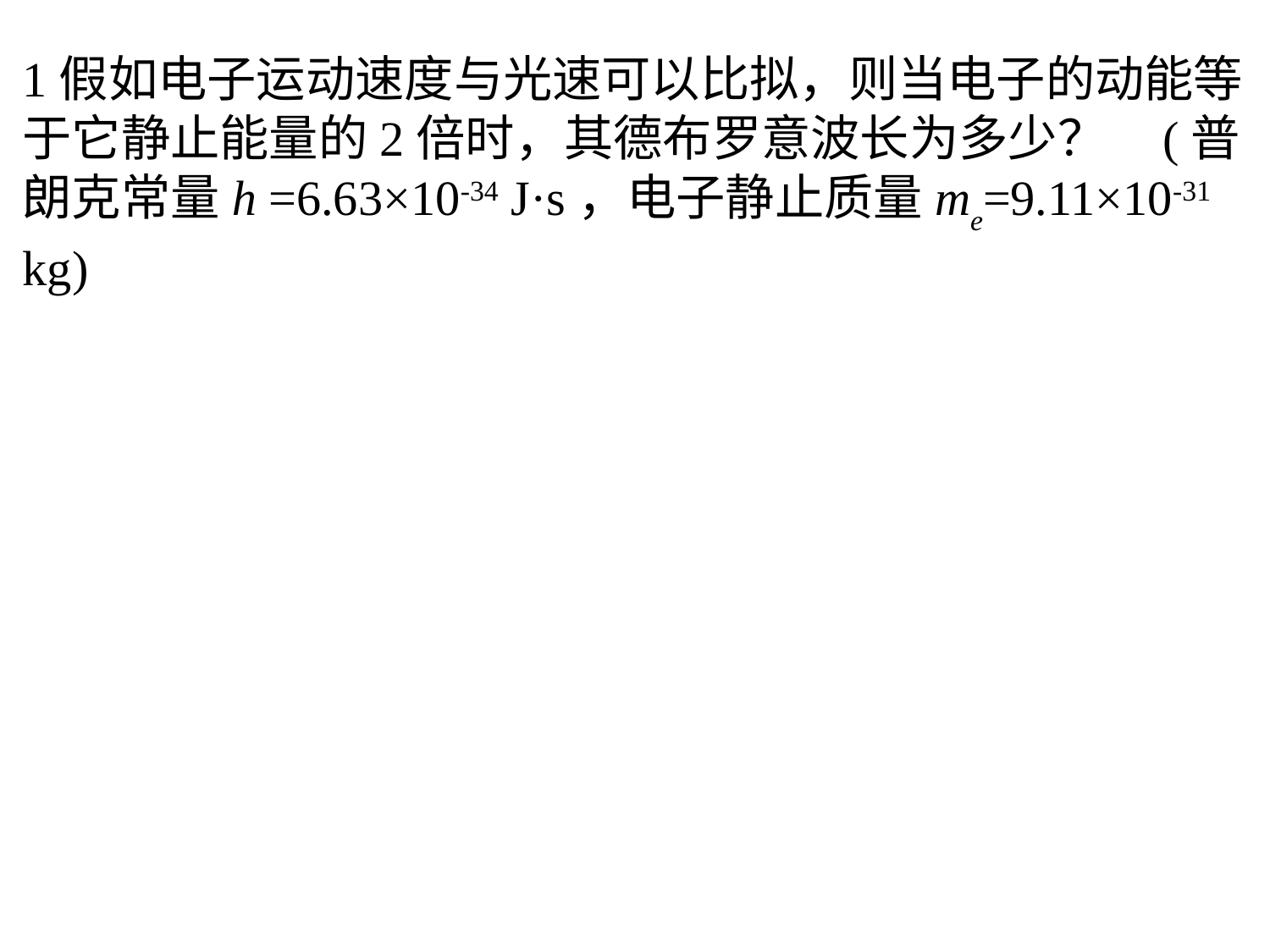

1假如电子运动速度与光速可以比拟，则当电子的动能等于它静止能量的2倍时，其德布罗意波长为多少？    (普朗克常量h =6.63×10-34 J·s，电子静止质量me=9.11×10-31 kg)